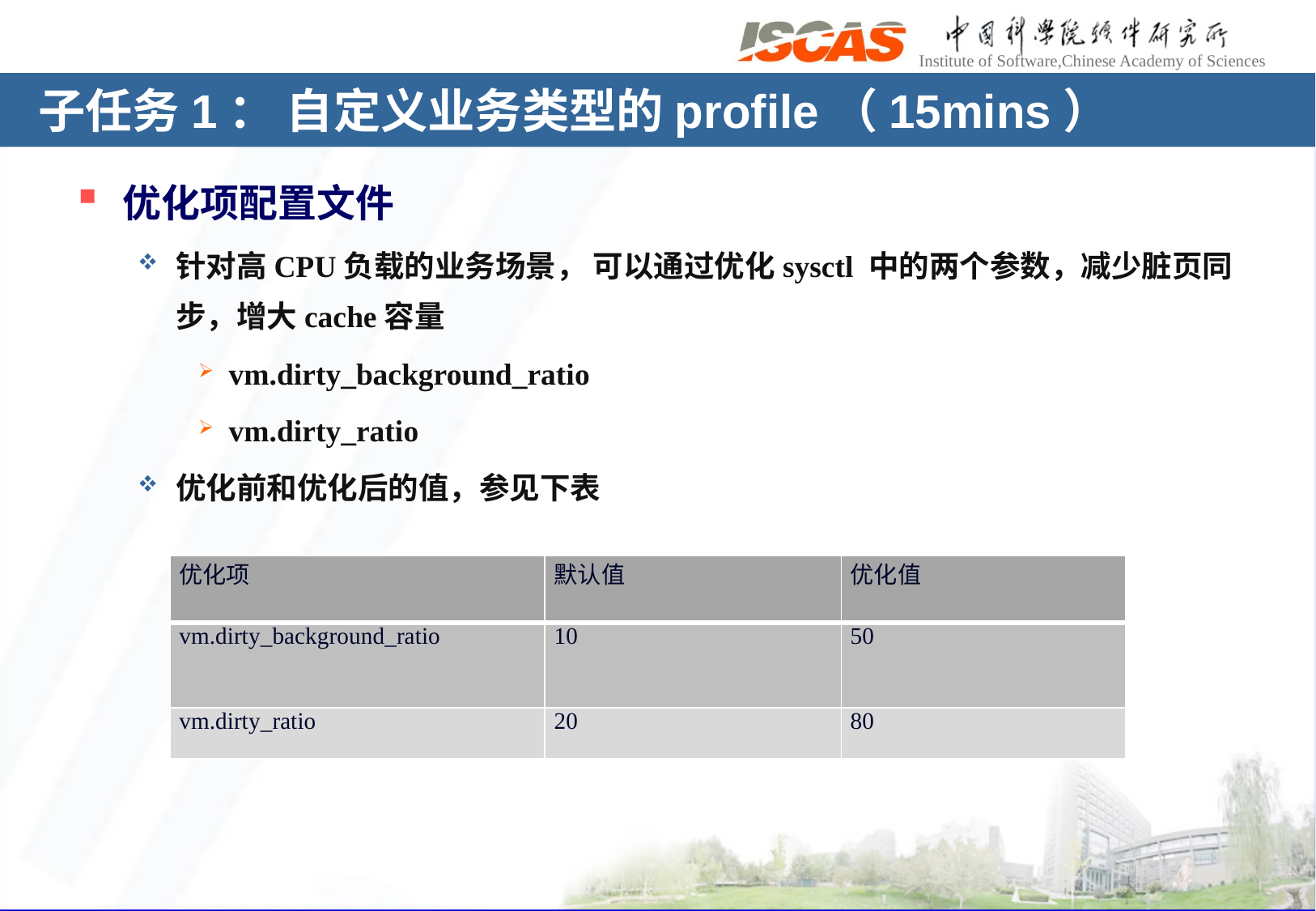

# 子任务1： 自定义业务类型的profile（15mins）
优化项配置文件
针对高CPU负载的业务场景， 可以通过优化sysctl 中的两个参数，减少脏页同步，增大cache容量
vm.dirty_background_ratio
vm.dirty_ratio
优化前和优化后的值，参见下表

| 优化项 | 默认值 | 优化值 |
| --- | --- | --- |
| vm.dirty\_background\_ratio | 10 | 50 |
| vm.dirty\_ratio | 20 | 80 |